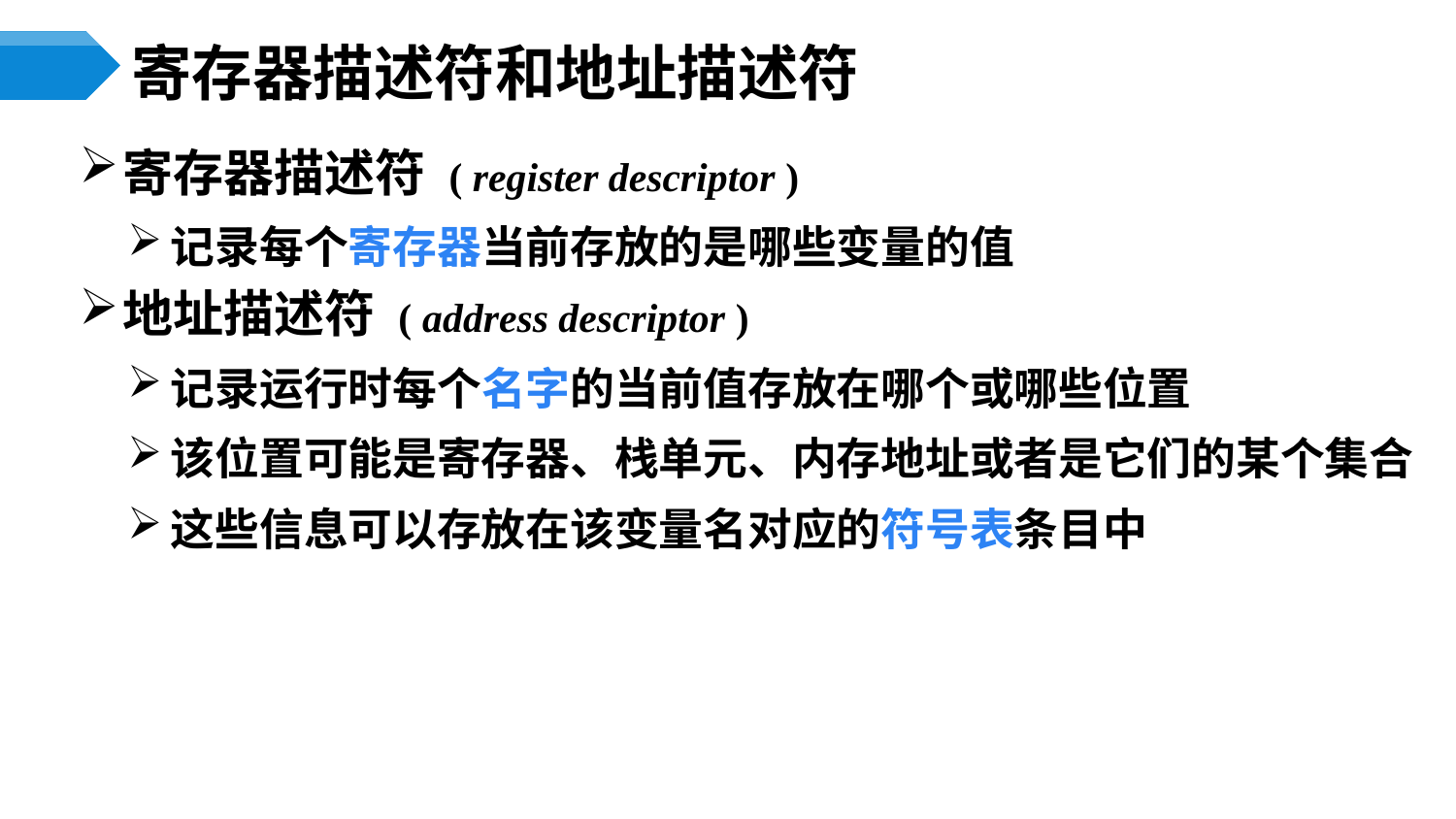

# 寄存器描述符和地址描述符
寄存器描述符 ( register descriptor )
记录每个寄存器当前存放的是哪些变量的值
地址描述符 ( address descriptor )
记录运行时每个名字的当前值存放在哪个或哪些位置
该位置可能是寄存器、栈单元、内存地址或者是它们的某个集合
这些信息可以存放在该变量名对应的符号表条目中